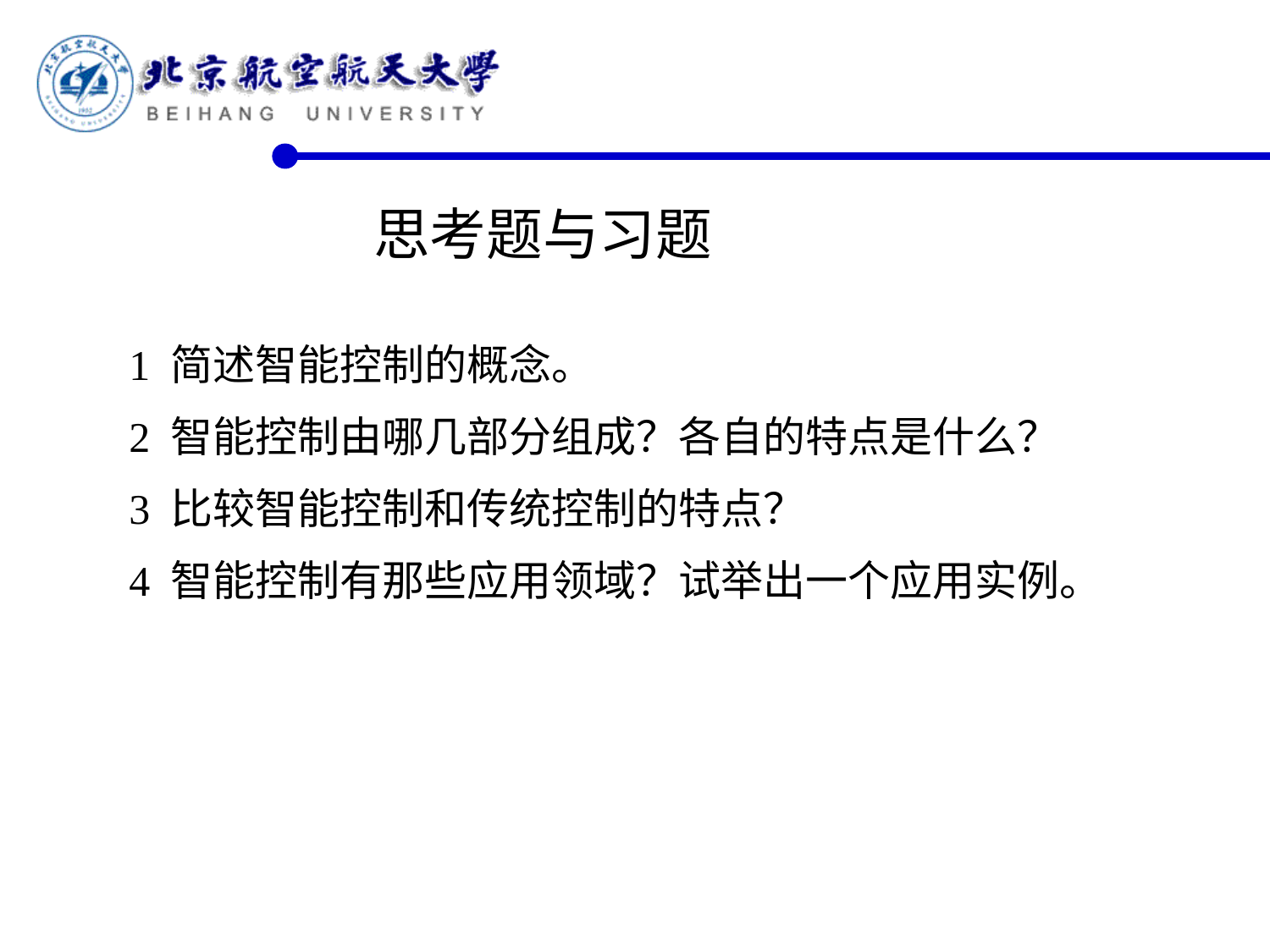

# 思考题与习题
1 简述智能控制的概念。
2 智能控制由哪几部分组成？各自的特点是什么？
3 比较智能控制和传统控制的特点？
4 智能控制有那些应用领域？试举出一个应用实例。